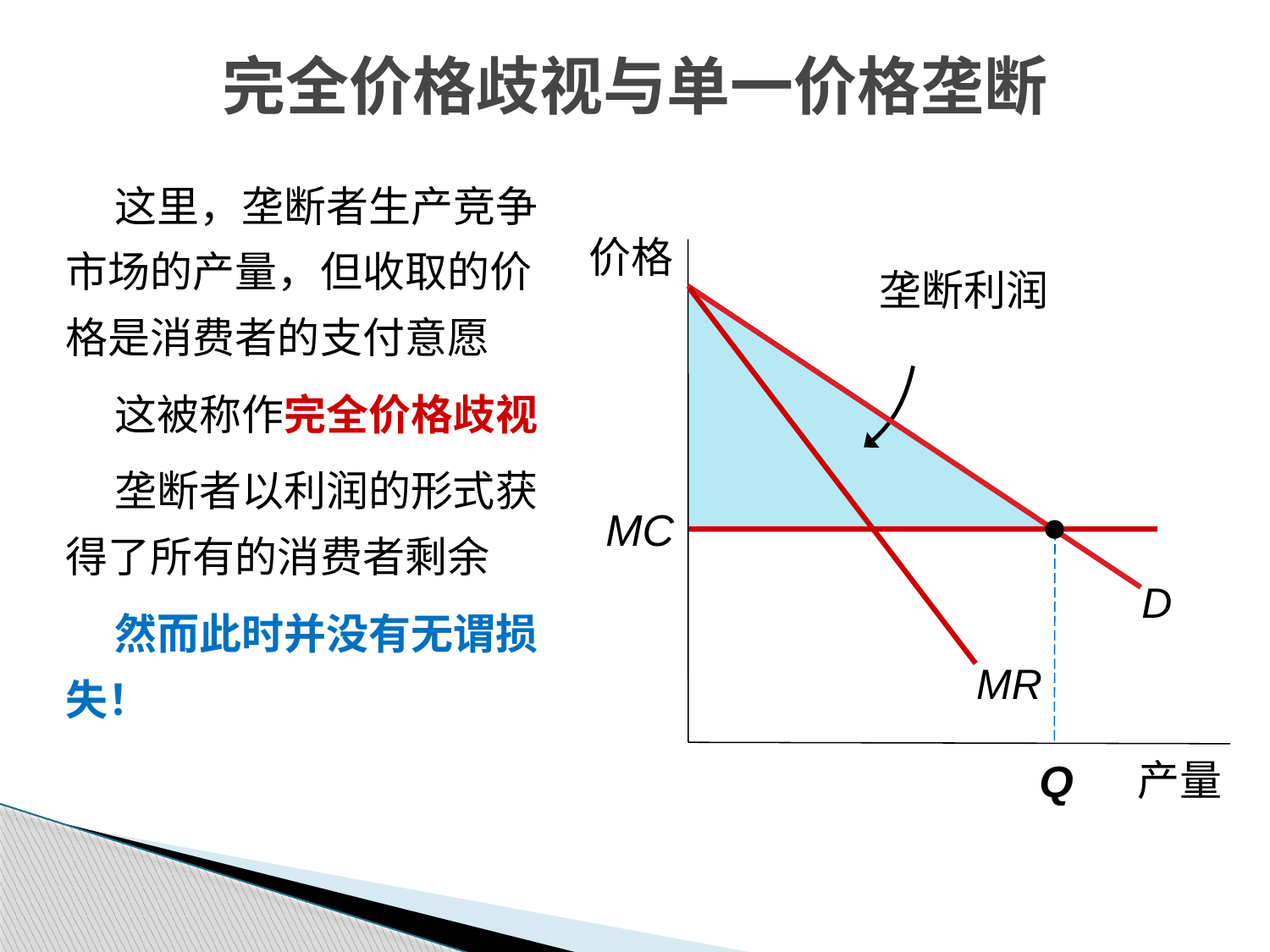

完全价格歧视与单一价格垄断
    这里，垄断者生产竞争市场的产量，但收取的价格是消费者的支付意愿
    这被称作完全价格歧视
    垄断者以利润的形式获得了所有的消费者剩余
    然而此时并没有无谓损失！
价格

产量
垄断利润

D

MR
MC

Q